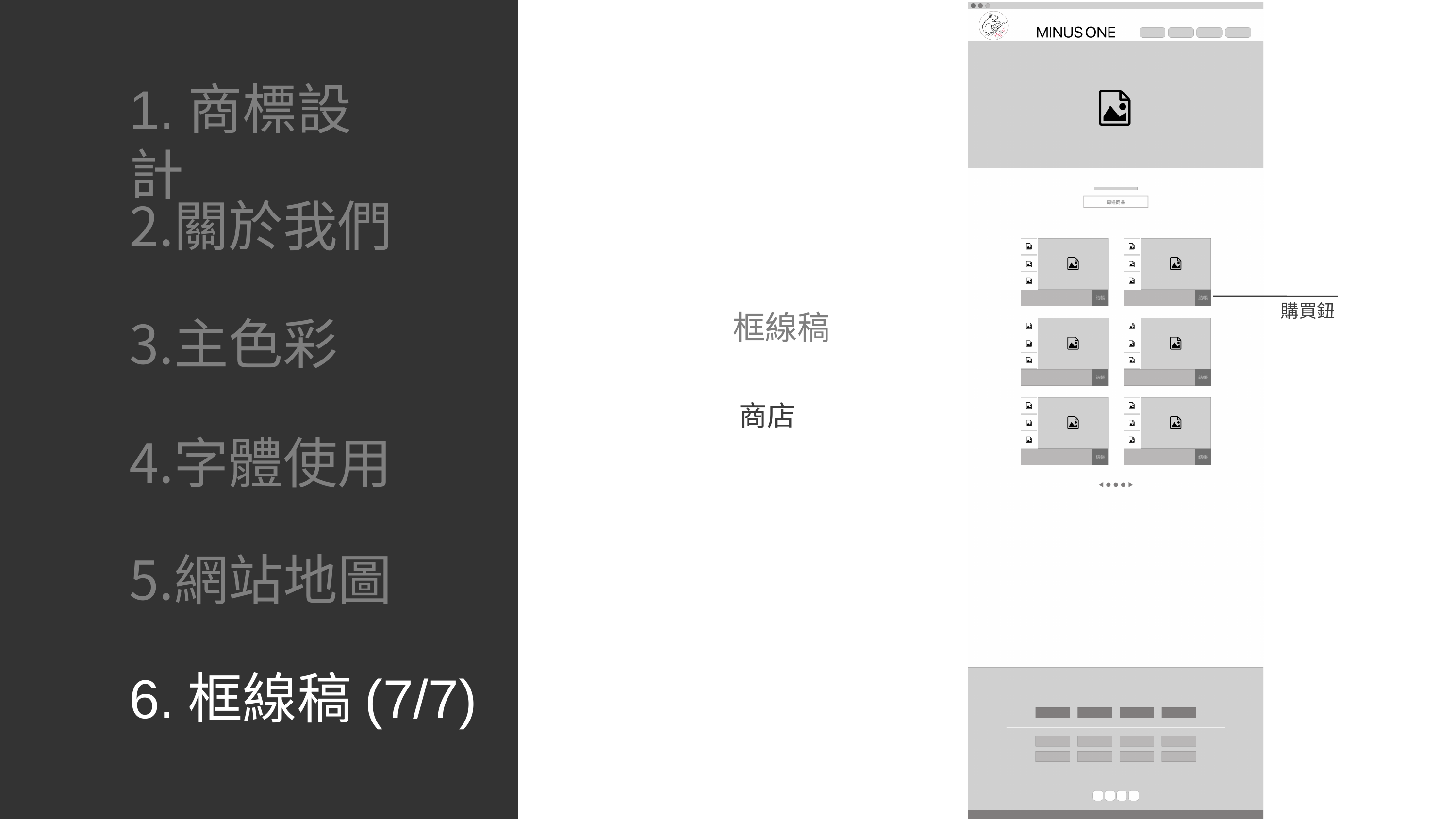

# 1.商標設計
關於我們
主⾊彩
字體使用
網站地圖
購買鈕
框線稿
商店
6.框線稿(7/7)